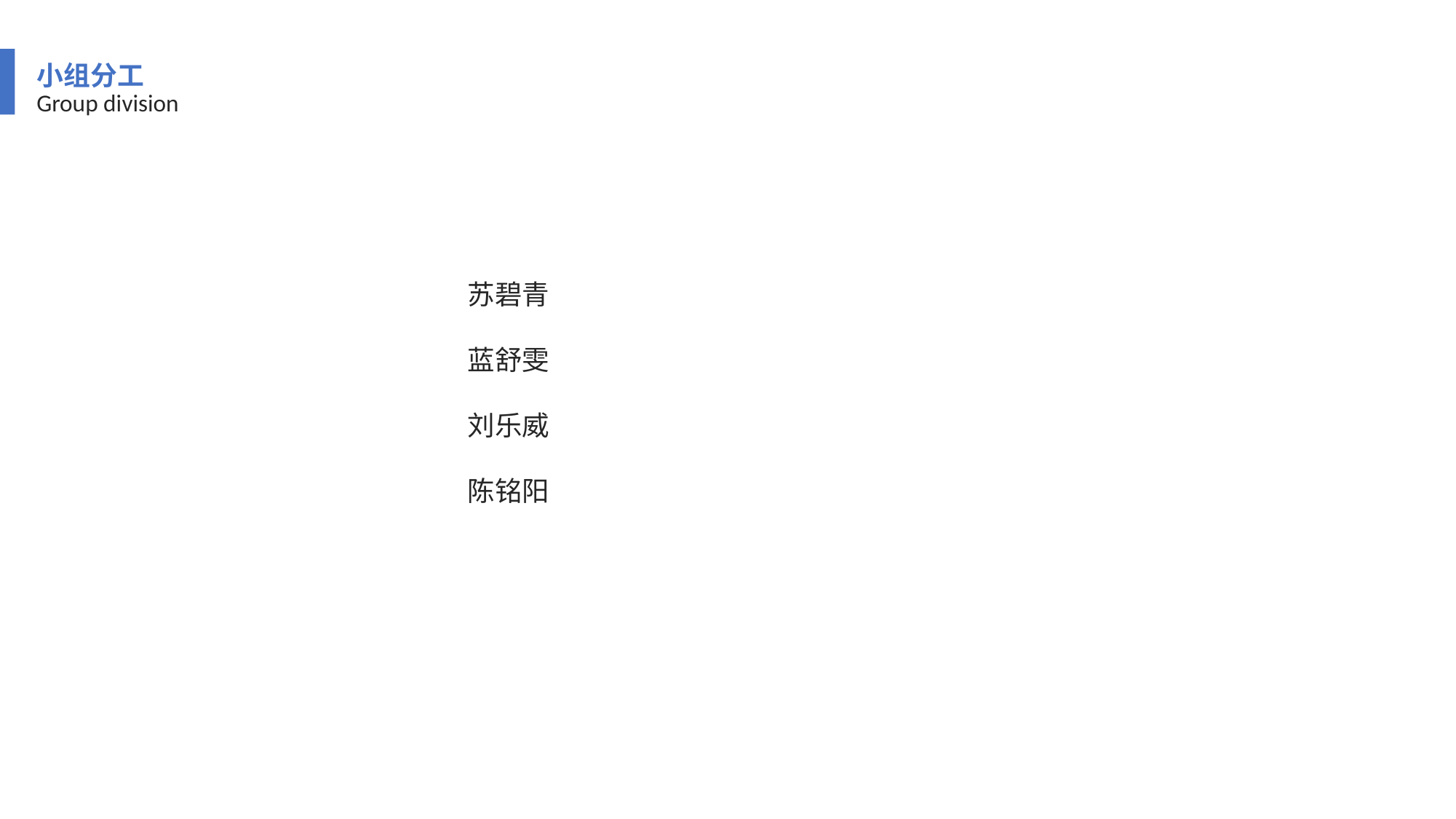

小组分工
Group division
苏碧青

蓝舒雯

刘乐威

陈铭阳